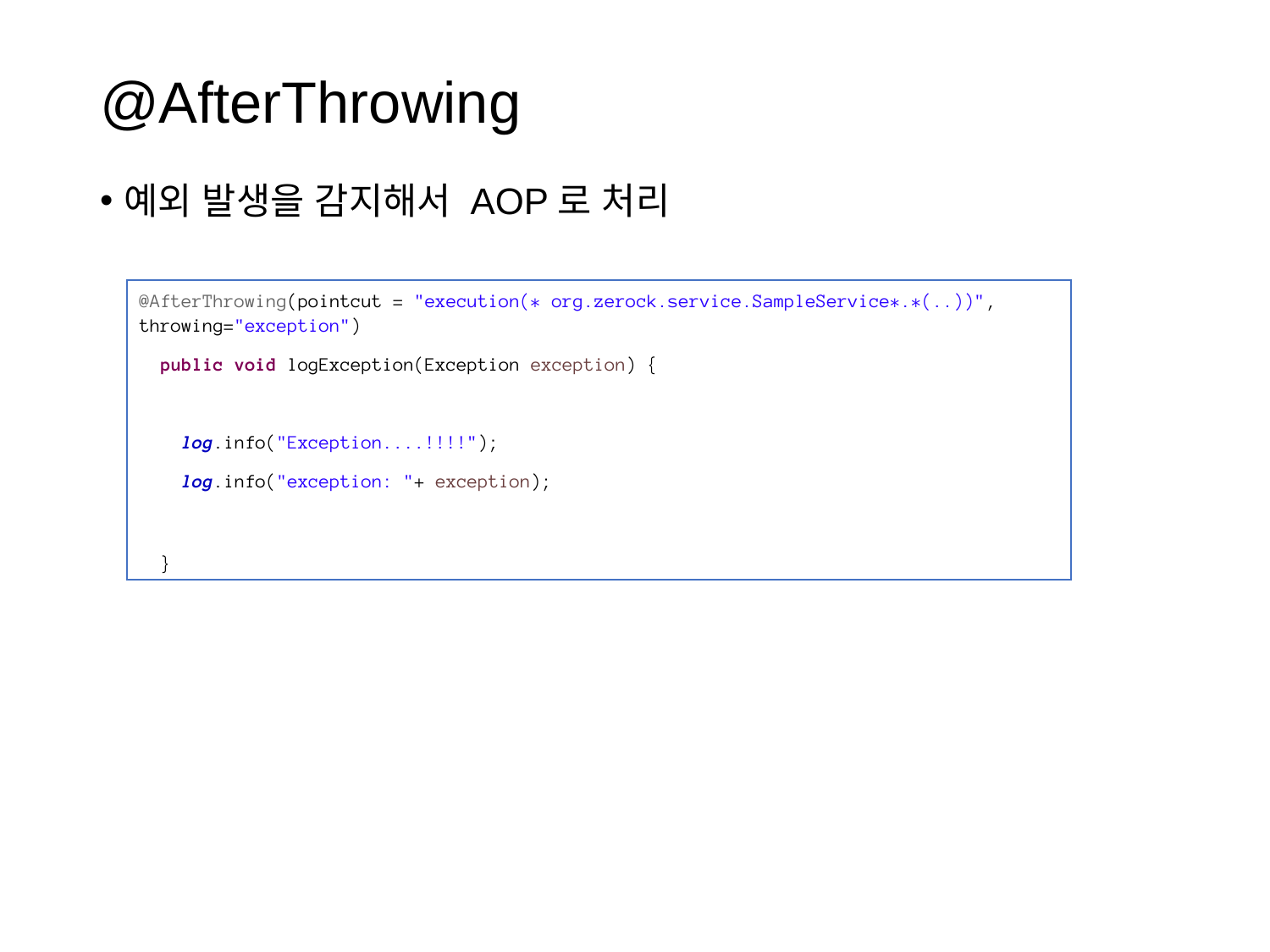

# @AfterThrowing
예외 발생을 감지해서 AOP로 처리
@AfterThrowing(pointcut = "execution(* org.zerock.service.SampleService*.*(..))", throwing="exception")
  public void logException(Exception exception) {

    log.info("Exception....!!!!");
    log.info("exception: "+ exception);

  }